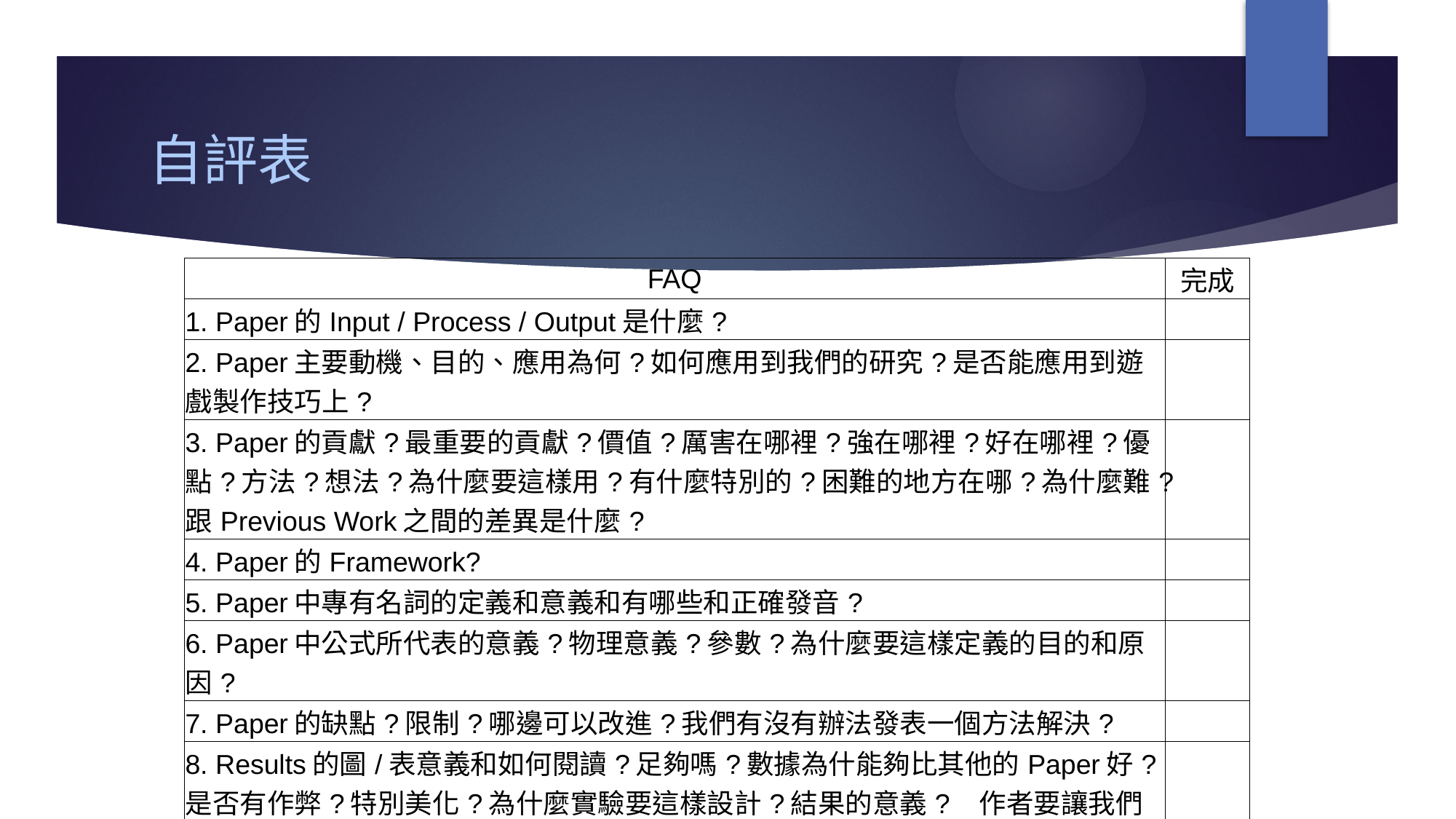

# 自評表
| FAQ | 完成 |
| --- | --- |
| 1. Paper的Input / Process / Output是什麼? |  |
| 2. Paper主要動機、目的、應用為何?如何應用到我們的研究?是否能應用到遊戲製作技巧上? |  |
| 3. Paper的貢獻?最重要的貢獻?價值?厲害在哪裡?強在哪裡?好在哪裡?優點?方法?想法?為什麼要這樣用?有什麼特別的?困難的地方在哪?為什麼難?跟Previous Work之間的差異是什麼? |  |
| 4. Paper的Framework? |  |
| 5. Paper中專有名詞的定義和意義和有哪些和正確發音? |  |
| 6. Paper中公式所代表的意義?物理意義?參數?為什麼要這樣定義的目的和原因? |  |
| 7. Paper的缺點?限制?哪邊可以改進?我們有沒有辦法發表一個方法解決? |  |
| 8. Results的圖/表意義和如何閱讀?足夠嗎?數據為什能夠比其他的Paper好?是否有作弊?特別美化?為什麼實驗要這樣設計?結果的意義? 作者要讓我們知道什麼?如何驗證結果?如何從Results驗證Paper提到的優點、好處、貢獻? |  |
| 9. Paper是上什麼期刊?出處?Title的意思是什麼?被何人發表? |  |
| 10. 讀完Paper之後你有沒有辦法實現?用程式寫出來? |  |